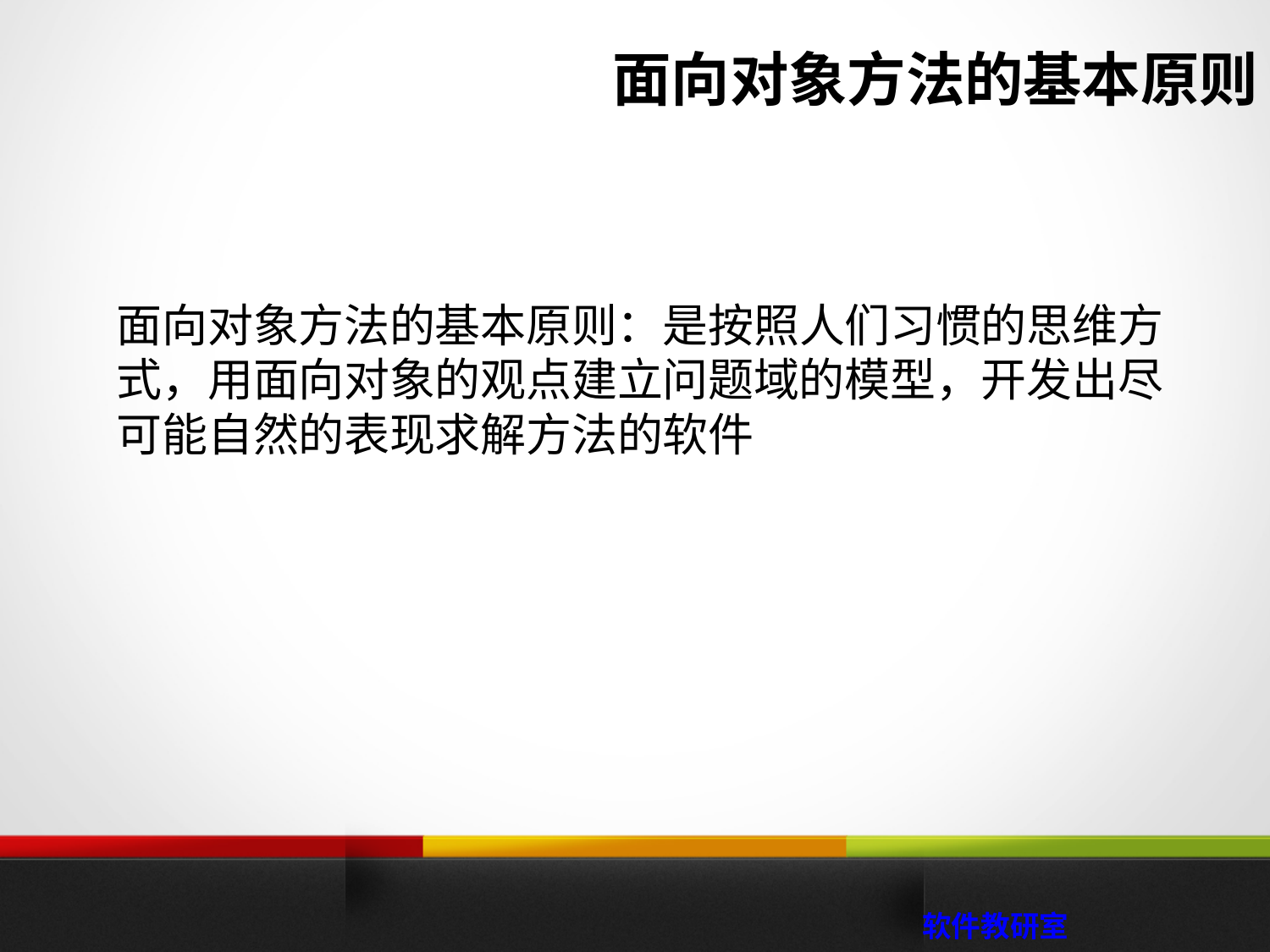

面向对象方法的基本原则
面向对象方法的基本原则：是按照人们习惯的思维方式，用面向对象的观点建立问题域的模型，开发出尽可能自然的表现求解方法的软件
                                     软件教研室